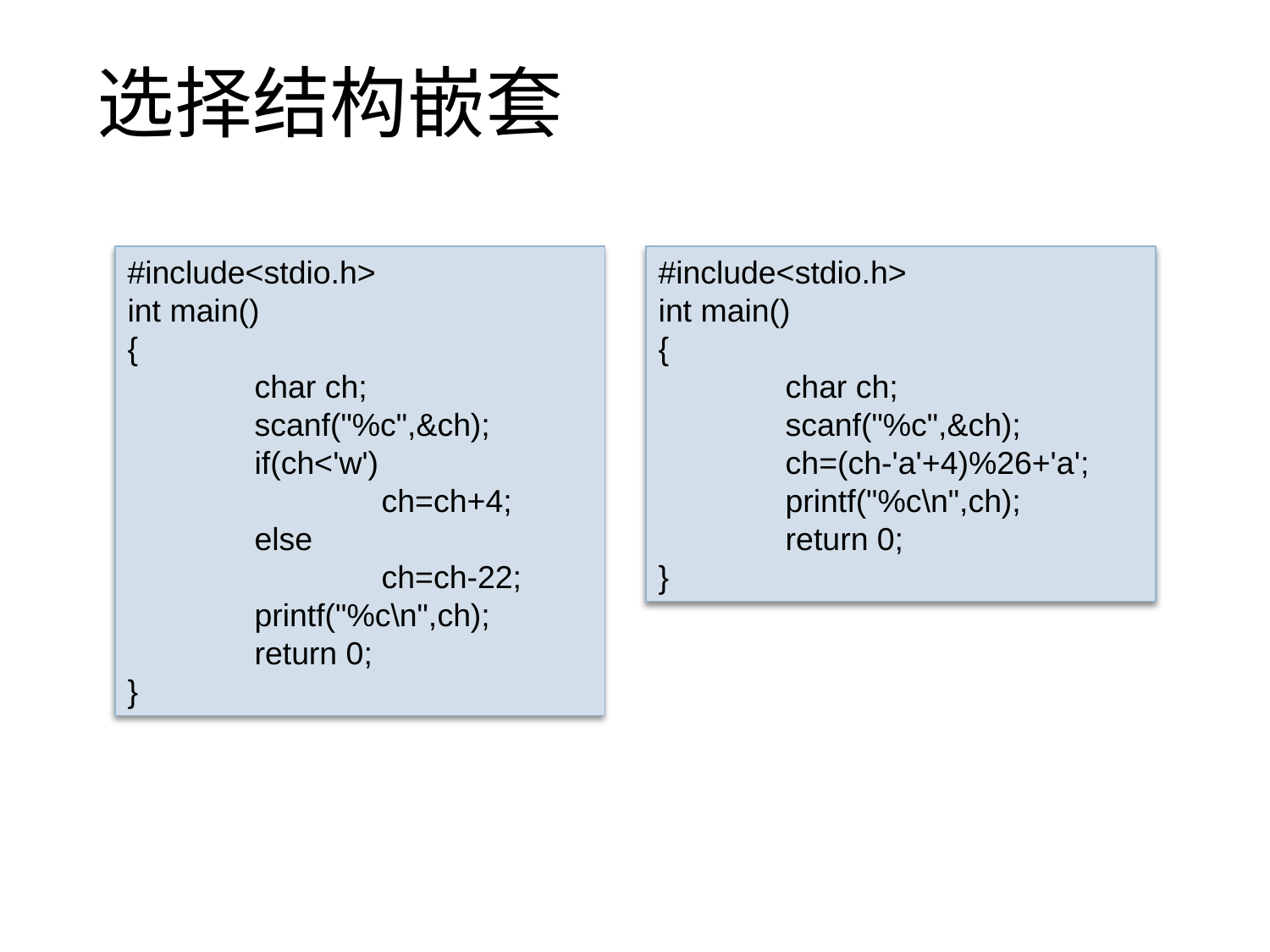

# 选择结构嵌套

#include<stdio.h>
int main()
{
	char ch;
	scanf("%c",&ch);
	if(ch<'w')
		ch=ch+4;
	else
		ch=ch-22;
	printf("%c\n",ch);
	return 0;
}
#include<stdio.h>
int main()
{
	char ch;
	scanf("%c",&ch);
	ch=(ch-'a'+4)%26+'a';
	printf("%c\n",ch);
    	return 0;
}